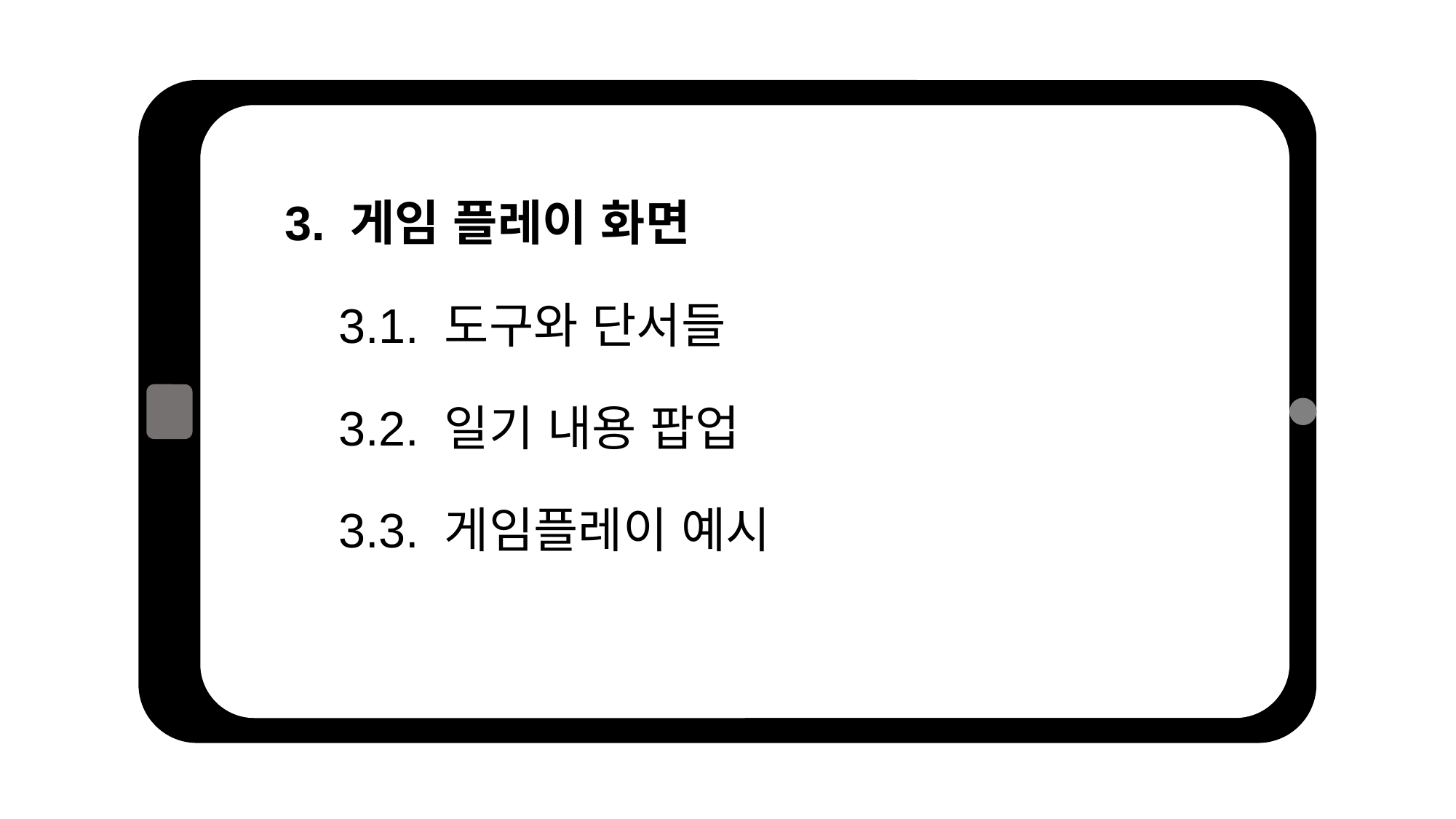

3. 게임 플레이 화면
    3.1. 도구와 단서들
    3.2. 일기 내용 팝업
    3.3. 게임플레이 예시